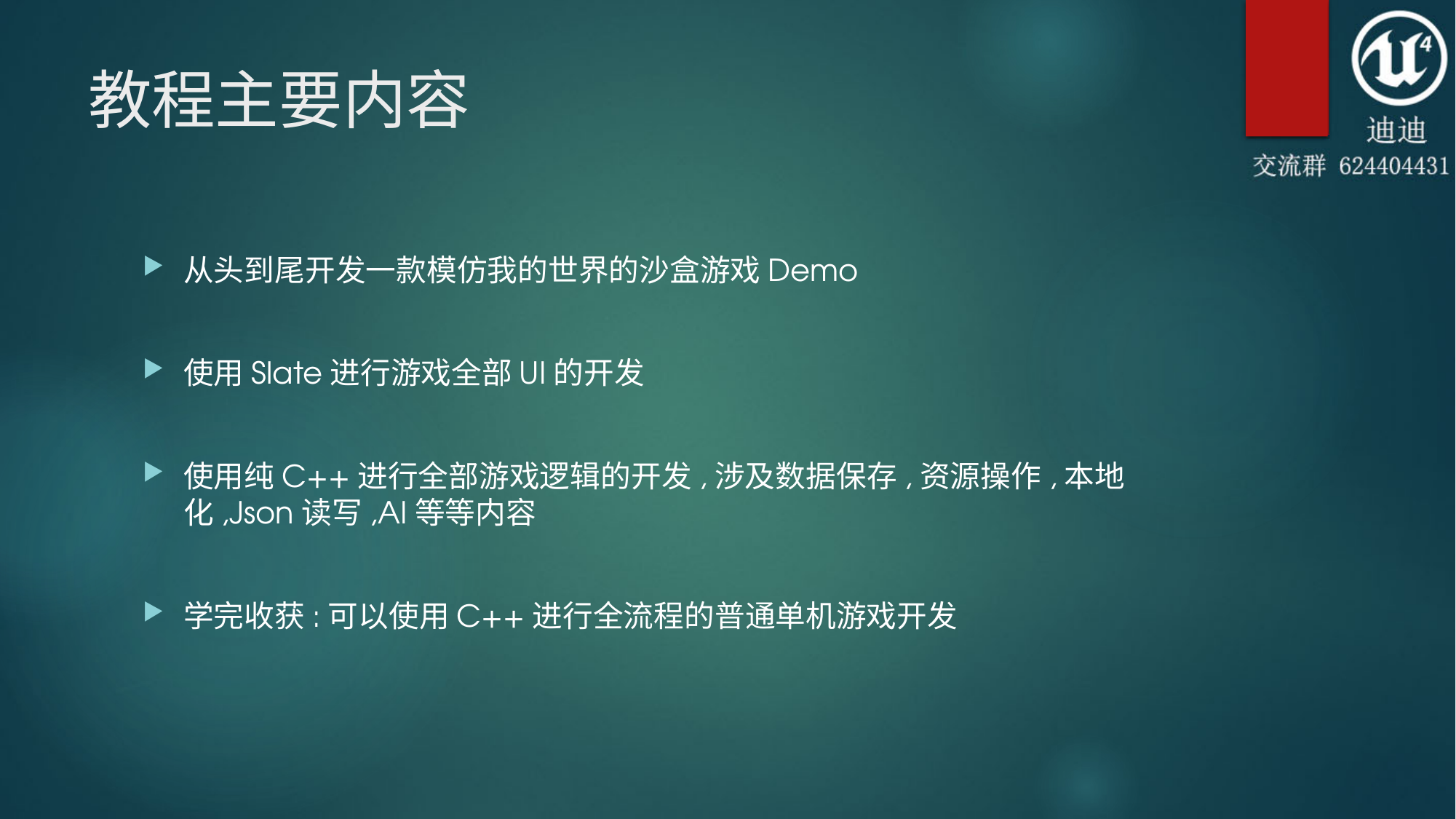

# 教程主要内容
从头到尾开发一款模仿我的世界的沙盒游戏Demo

使用Slate进行游戏全部UI的开发

使用纯C++进行全部游戏逻辑的开发,涉及数据保存,资源操作,本地化,Json读写,AI等等内容

学完收获:可以使用C++进行全流程的普通单机游戏开发